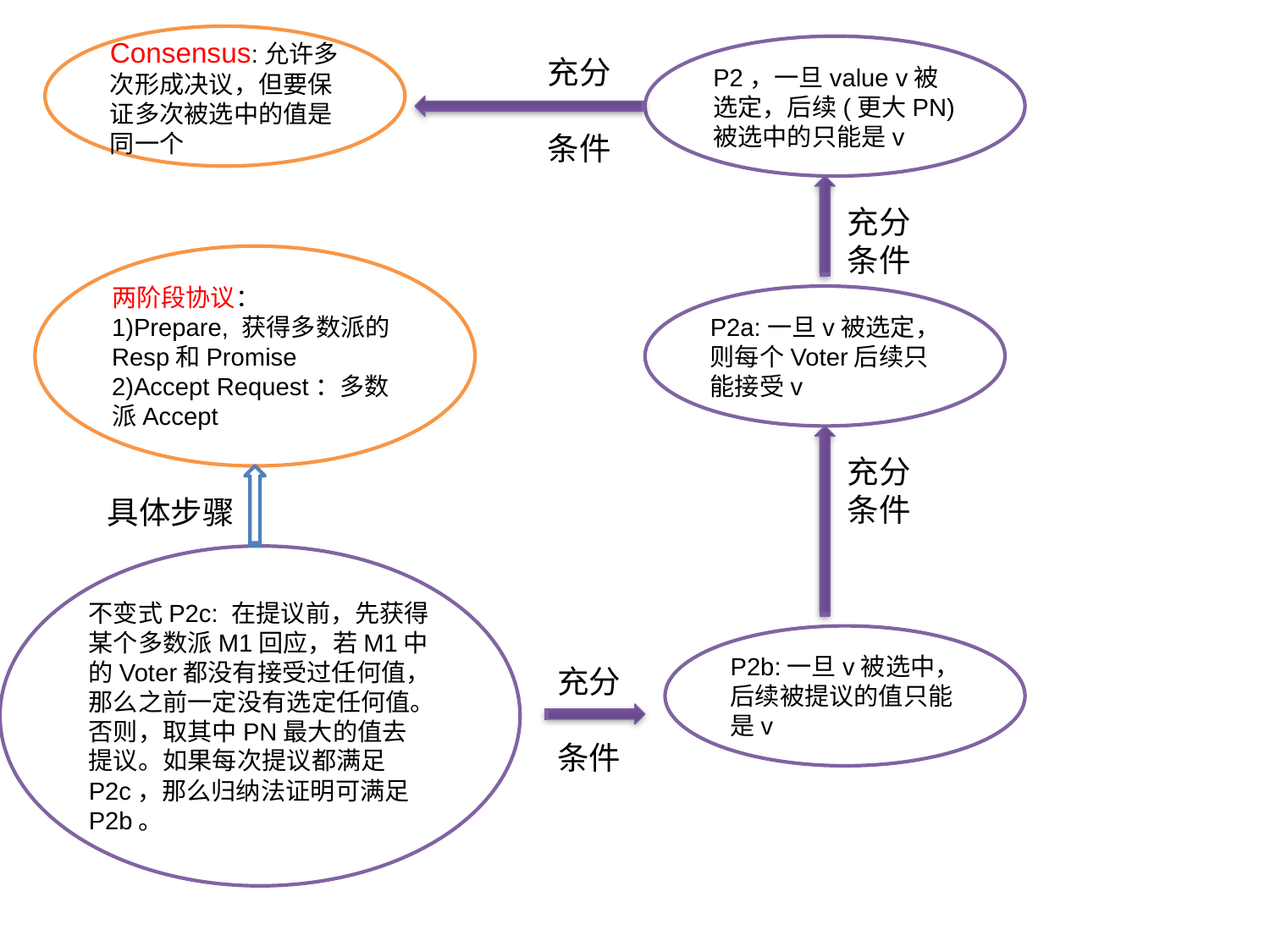

Consensus:允许多次形成决议，但要保证多次被选中的值是同一个

P2，一旦value v被选定，后续(更大PN)被选中的只能是v

充分

条件

充分
条件

两阶段协议：
1)Prepare, 获得多数派的Resp和Promise
2)Accept Request：多数派Accept

P2a:一旦v被选定，则每个Voter后续只能接受v

充分
条件
具体步骤

不变式P2c: 在提议前，先获得某个多数派M1回应，若M1中的Voter都没有接受过任何值，那么之前一定没有选定任何值。否则，取其中PN最大的值去提议。如果每次提议都满足P2c，那么归纳法证明可满足P2b。

P2b:一旦v被选中，后续被提议的值只能是v

充分

条件